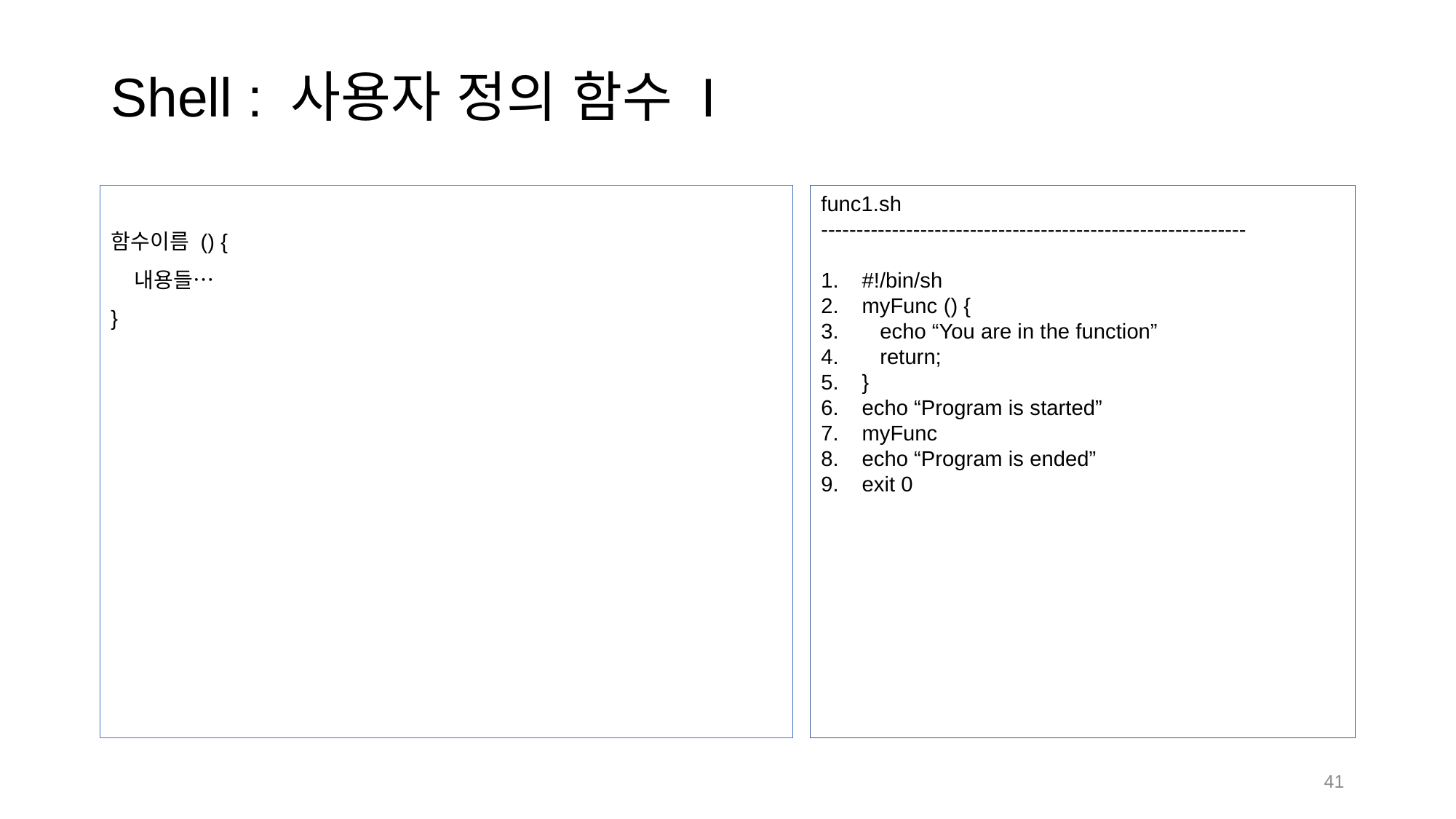

# Shell : 사용자 정의 함수 I

함수이름 () {
   내용들…
}

func1.sh
------------------------------------------------------------

#!/bin/sh
myFunc () {
   echo “You are in the function”
   return;
}
echo “Program is started”
myFunc
echo “Program is ended”
exit 0
41